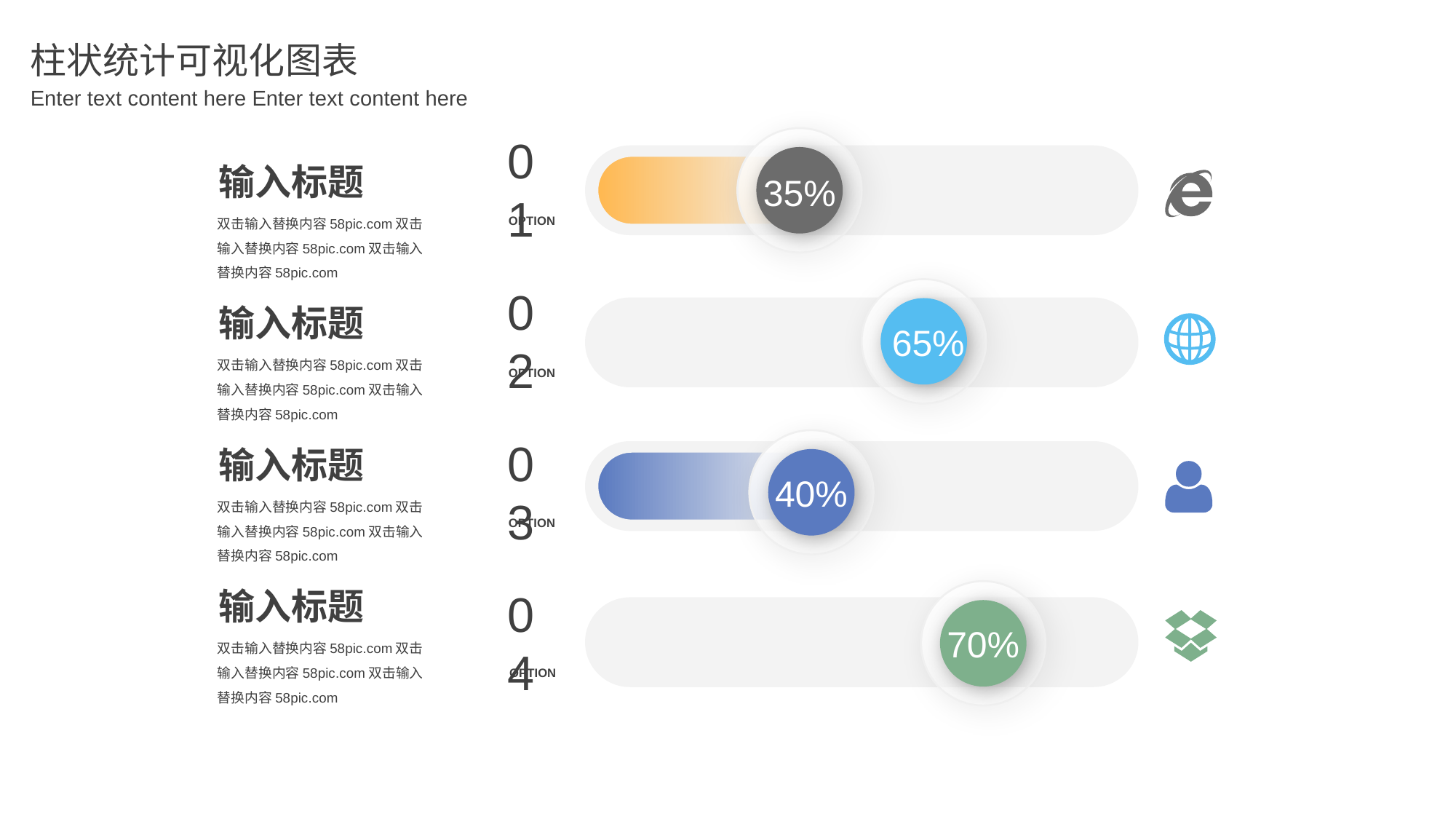

柱状统计可视化图表
Enter text content here Enter text content here

输入标题
双击输入替换内容58pic.com双击输入替换内容58pic.com双击输入替换内容58pic.com
01
35%

OPTION

输入标题
双击输入替换内容58pic.com双击输入替换内容58pic.com双击输入替换内容58pic.com
02

65%
OPTION

输入标题
双击输入替换内容58pic.com双击输入替换内容58pic.com双击输入替换内容58pic.com

03
40%
OPTION
输入标题
双击输入替换内容58pic.com双击输入替换内容58pic.com双击输入替换内容58pic.com

04
70%
OPTION